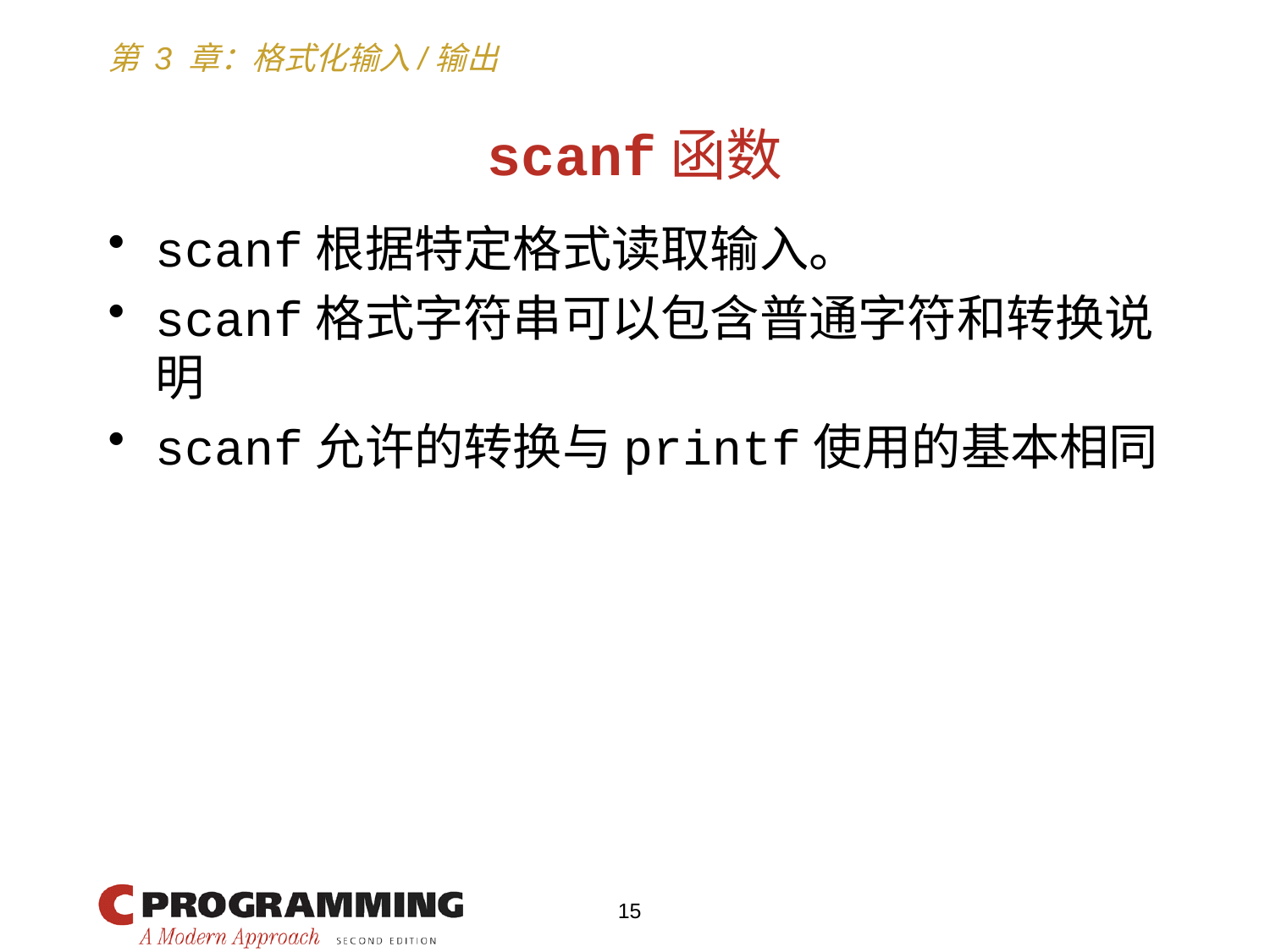

# scanf函数
scanf根据特定格式读取输入。
scanf格式字符串可以包含普通字符和转换说明
scanf允许的转换与printf使用的基本相同

15